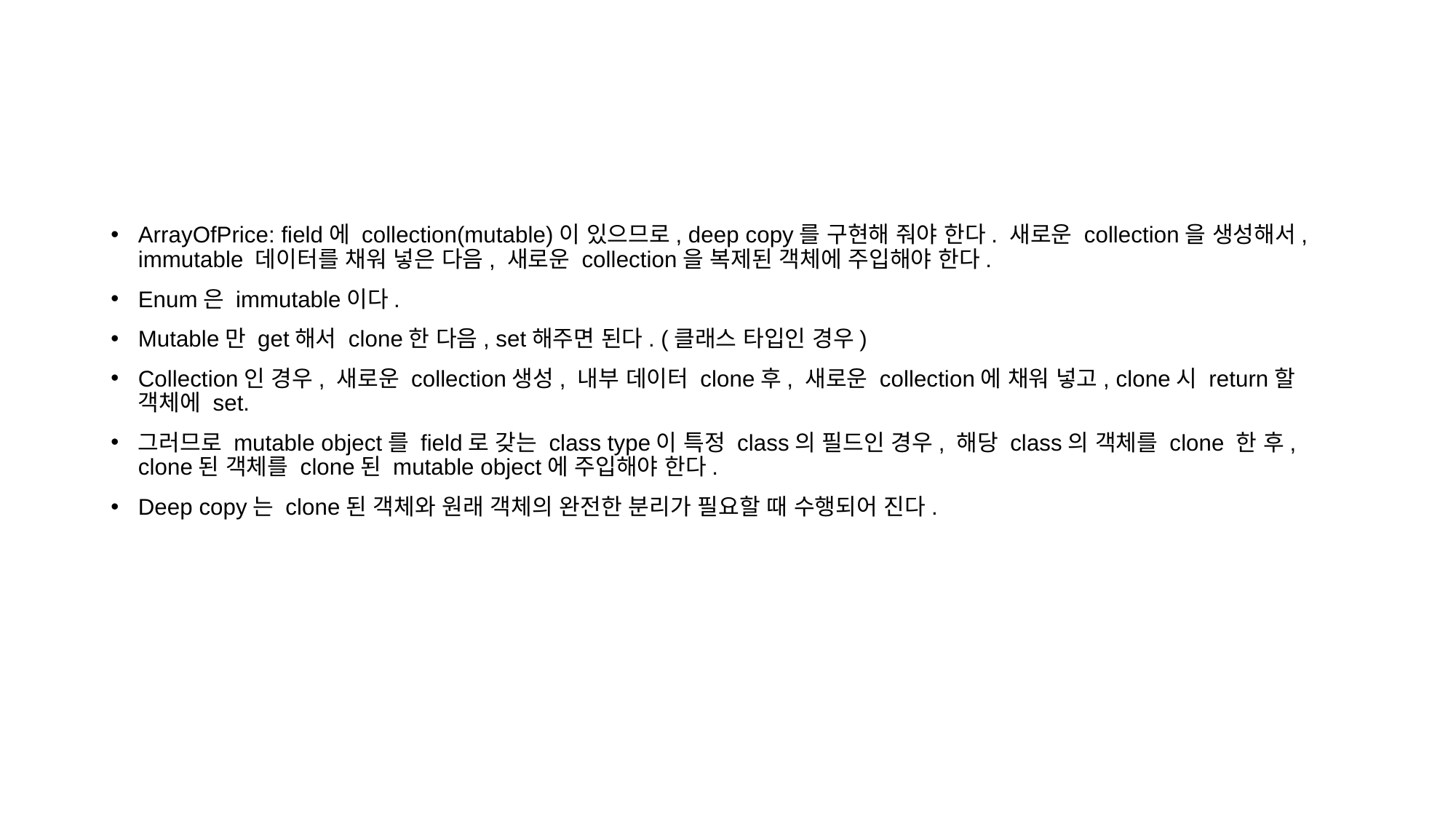

#
ArrayOfPrice: field에 collection(mutable)이 있으므로, deep copy를 구현해 줘야 한다. 새로운 collection을 생성해서, immutable 데이터를 채워 넣은 다음, 새로운 collection을 복제된 객체에 주입해야 한다.
Enum은 immutable이다.
Mutable만 get해서 clone한 다음, set해주면 된다. (클래스 타입인 경우)
Collection인 경우, 새로운 collection생성, 내부 데이터 clone후, 새로운 collection에 채워 넣고, clone시 return할 객체에 set.
그러므로 mutable object를 field로 갖는 class type이 특정 class의 필드인 경우, 해당 class의 객체를 clone 한 후, clone된 객체를 clone된 mutable object에 주입해야 한다.
Deep copy는 clone된 객체와 원래 객체의 완전한 분리가 필요할 때 수행되어 진다.